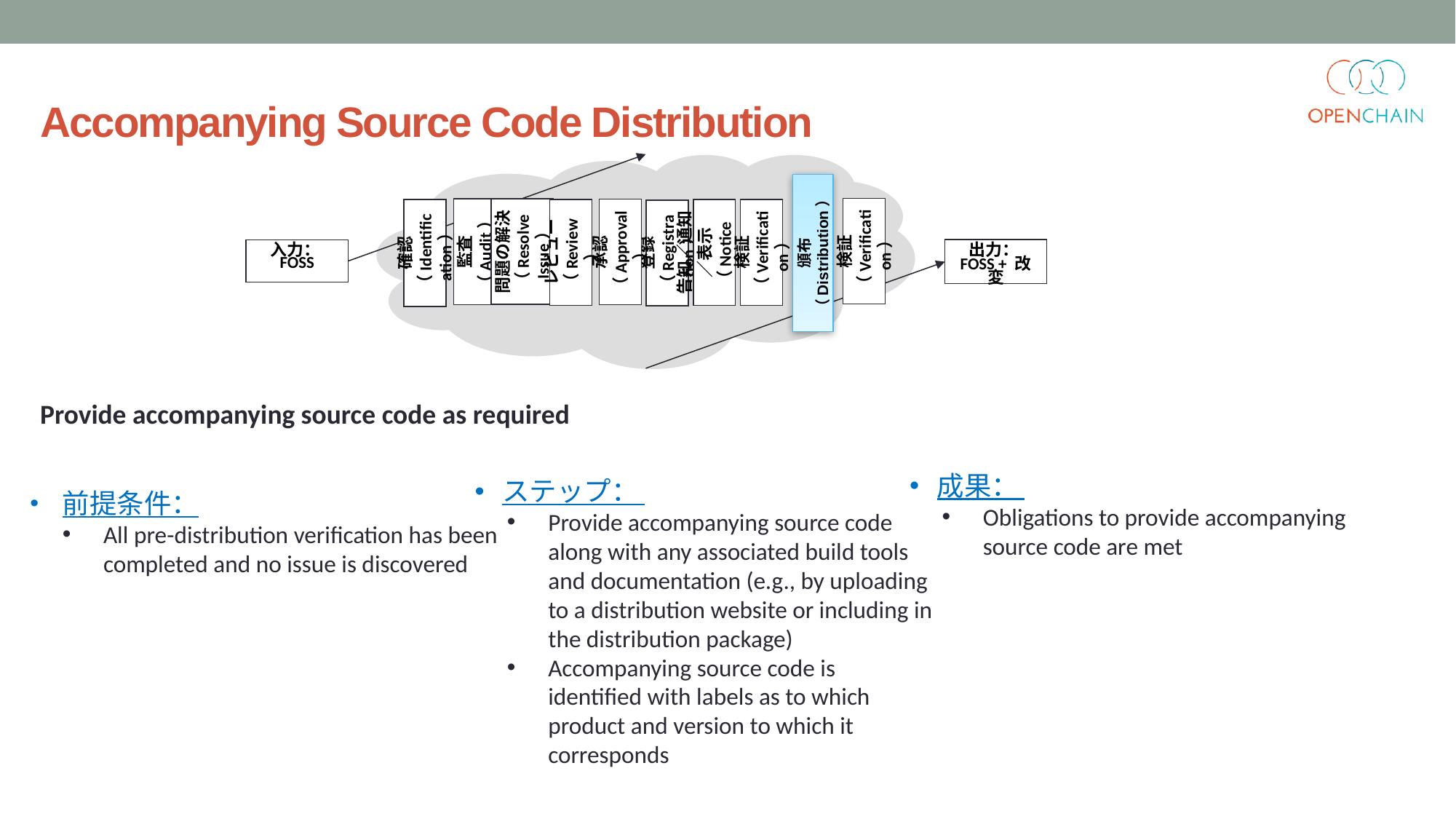

Accompanying Source Code Distribution

頒布（Distribution）
検証（Verification）
問題の解決（Resolve Issue）
監査（Audit）
承認（Approval）
確認（Identification）
レビュー（Review）
告知／通知／表示（Notice）
検証（Verification）
登録（Registration）
入力：
FOSS
出力：
FOSS + 改変
Provide accompanying source code as required
前提条件：
All pre-distribution verification has been completed and no issue is discovered

成果：
Obligations to provide accompanying source code are met

ステップ：
Provide accompanying source code along with any associated build tools and documentation (e.g., by uploading to a distribution website or including in the distribution package)
Accompanying source code is identified with labels as to which product and version to which it corresponds